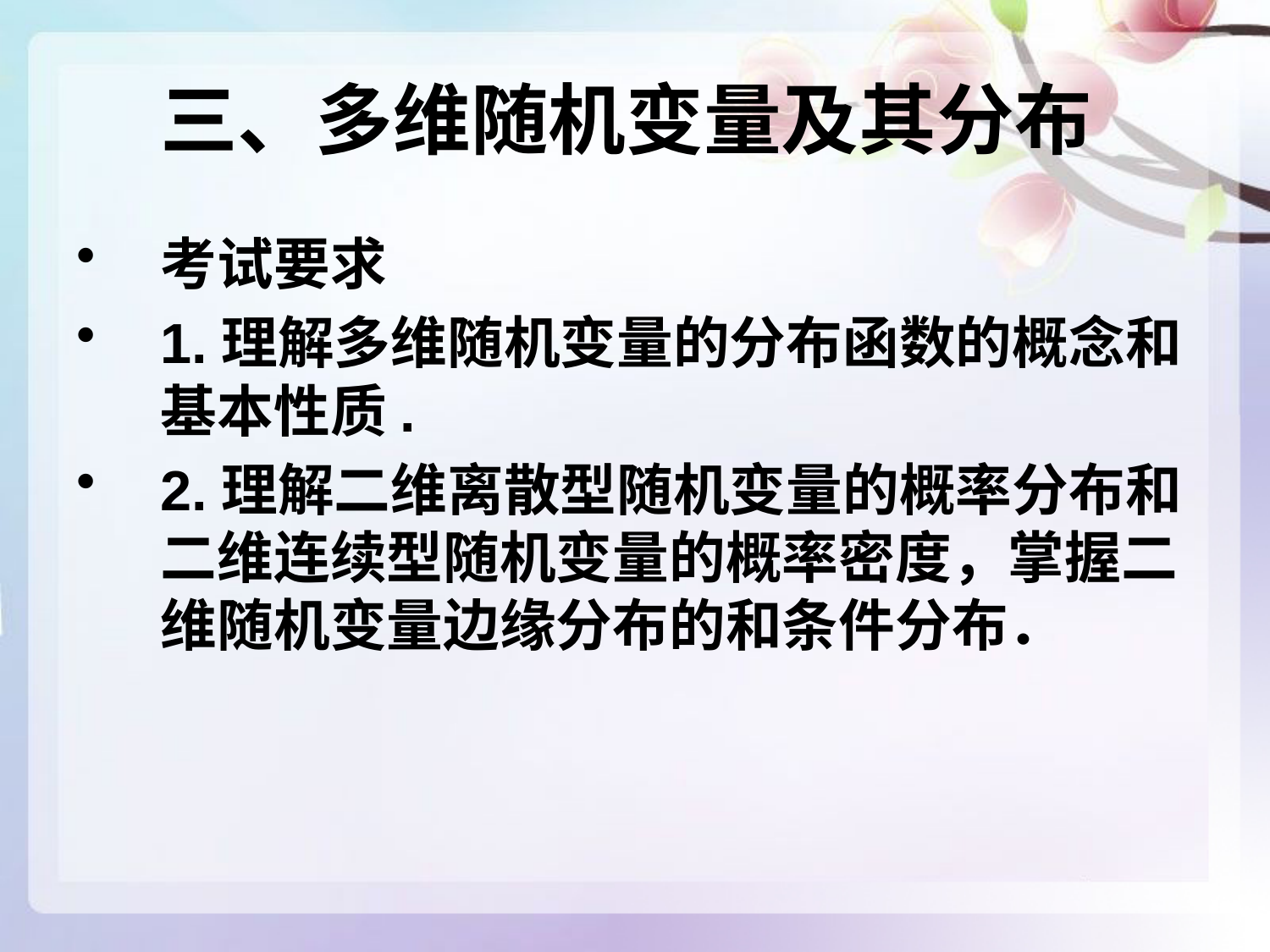

# 三、多维随机变量及其分布
考试要求
1.理解多维随机变量的分布函数的概念和基本性质.
2.理解二维离散型随机变量的概率分布和二维连续型随机变量的概率密度，掌握二维随机变量边缘分布的和条件分布．